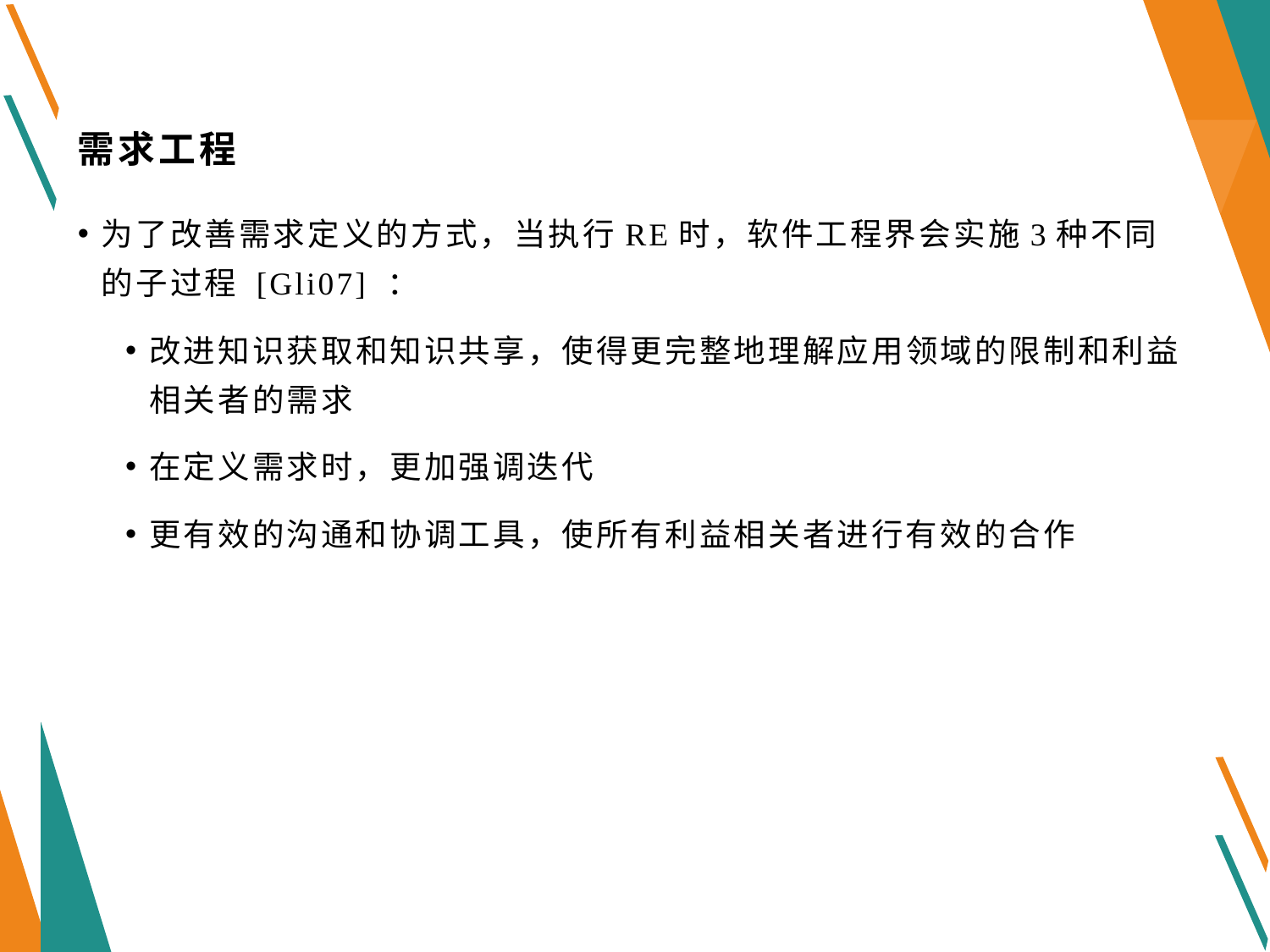

# 需求工程
为了改善需求定义的方式，当执行RE时，软件工程界会实施3种不同的子过程 [Gli07] ：
改进知识获取和知识共享，使得更完整地理解应用领域的限制和利益相关者的需求
在定义需求时，更加强调迭代
更有效的沟通和协调工具，使所有利益相关者进行有效的合作
16